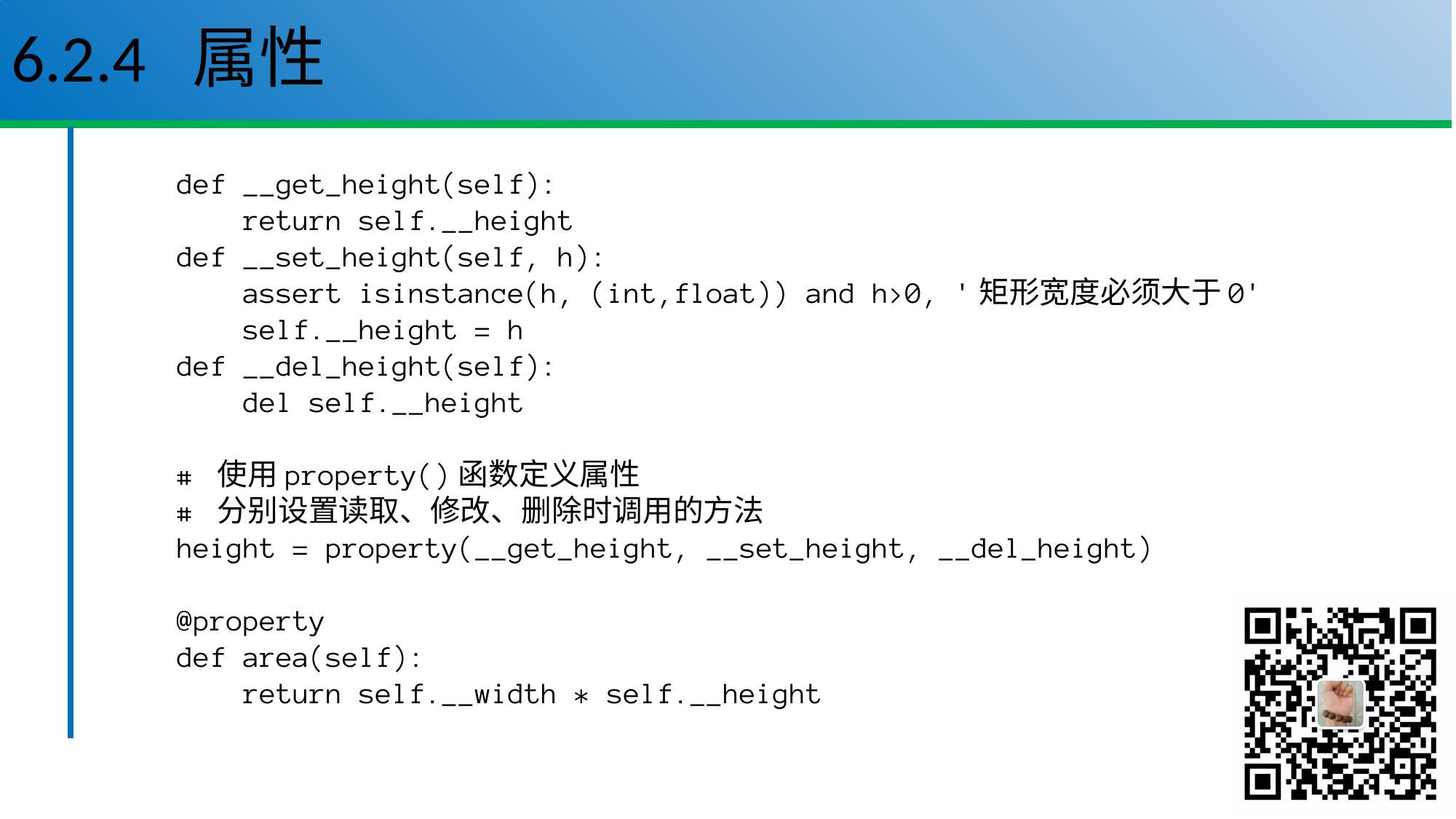

# 6.2.4  属性
    def __get_height(self):
        return self.__height
    def __set_height(self, h):
        assert isinstance(h, (int,float)) and h>0, '矩形宽度必须大于0'
        self.__height = h
    def __del_height(self):
        del self.__height

    # 使用property()函数定义属性
    # 分别设置读取、修改、删除时调用的方法
    height = property(__get_height, __set_height, __del_height)

    @property
    def area(self):
        return self.__width * self.__height
27